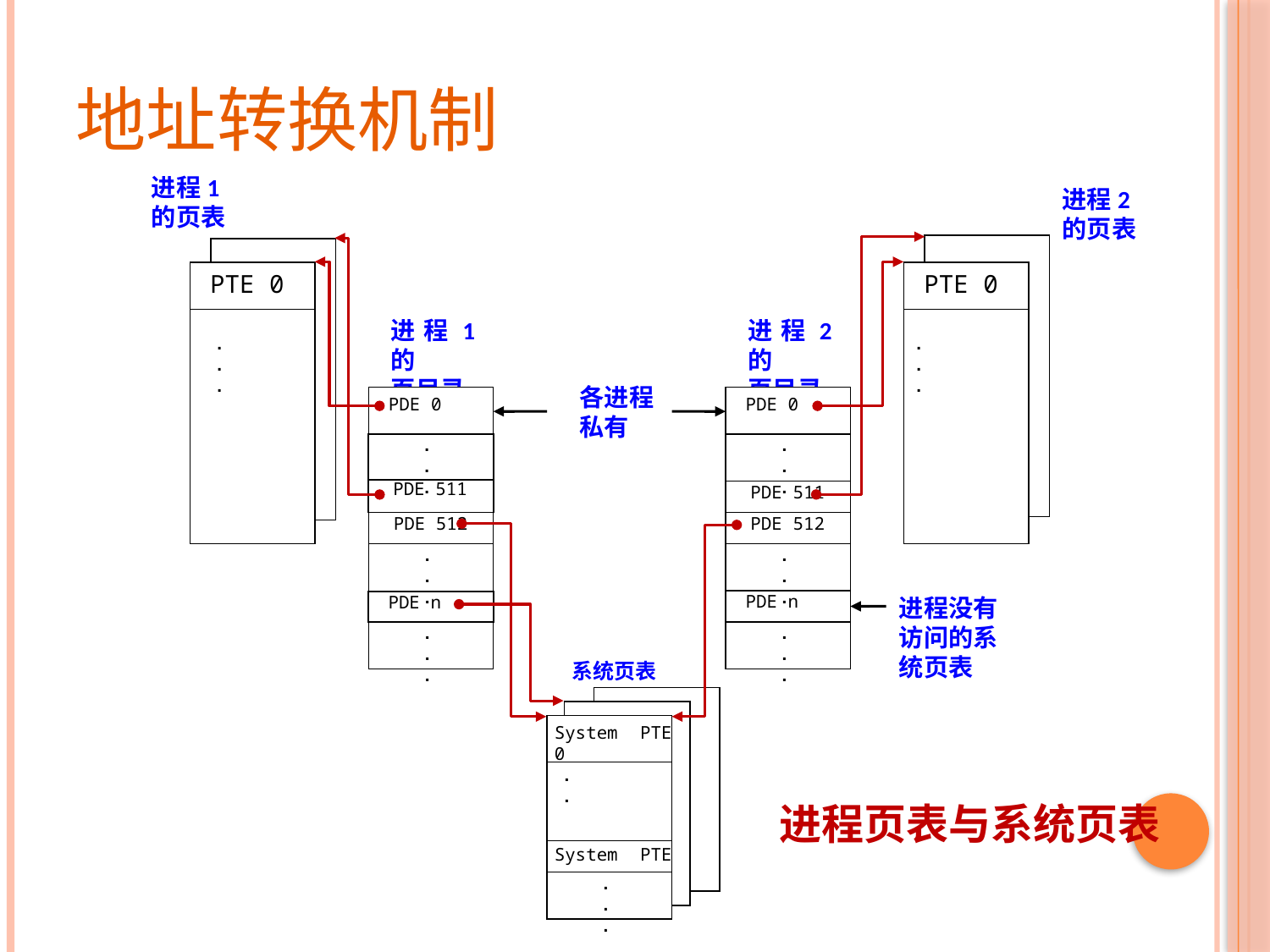

# 地址转换机制
进程1
的页表
进程2
的页表

.
.
.

.
.
.

   .
   .
   .
PTE 0

.
.
.
PTE 0
进程1的
页目录
进程2的
页目录
各进程
私有

PDE 0

PDE 0

         .
         .
         .
         .
         .
         .
PDE 511
PDE 511
PDE 512
PDE 512

         .
         .
         .
         .
         .
         .
PDE n
进程没有
访问的系
统页表
PDE n

         .
         .
         .
         .
         .
         .
系统页表

System PTE 0

.
.
.
进程页表与系统页表
System PTE n
         .
         .
         .